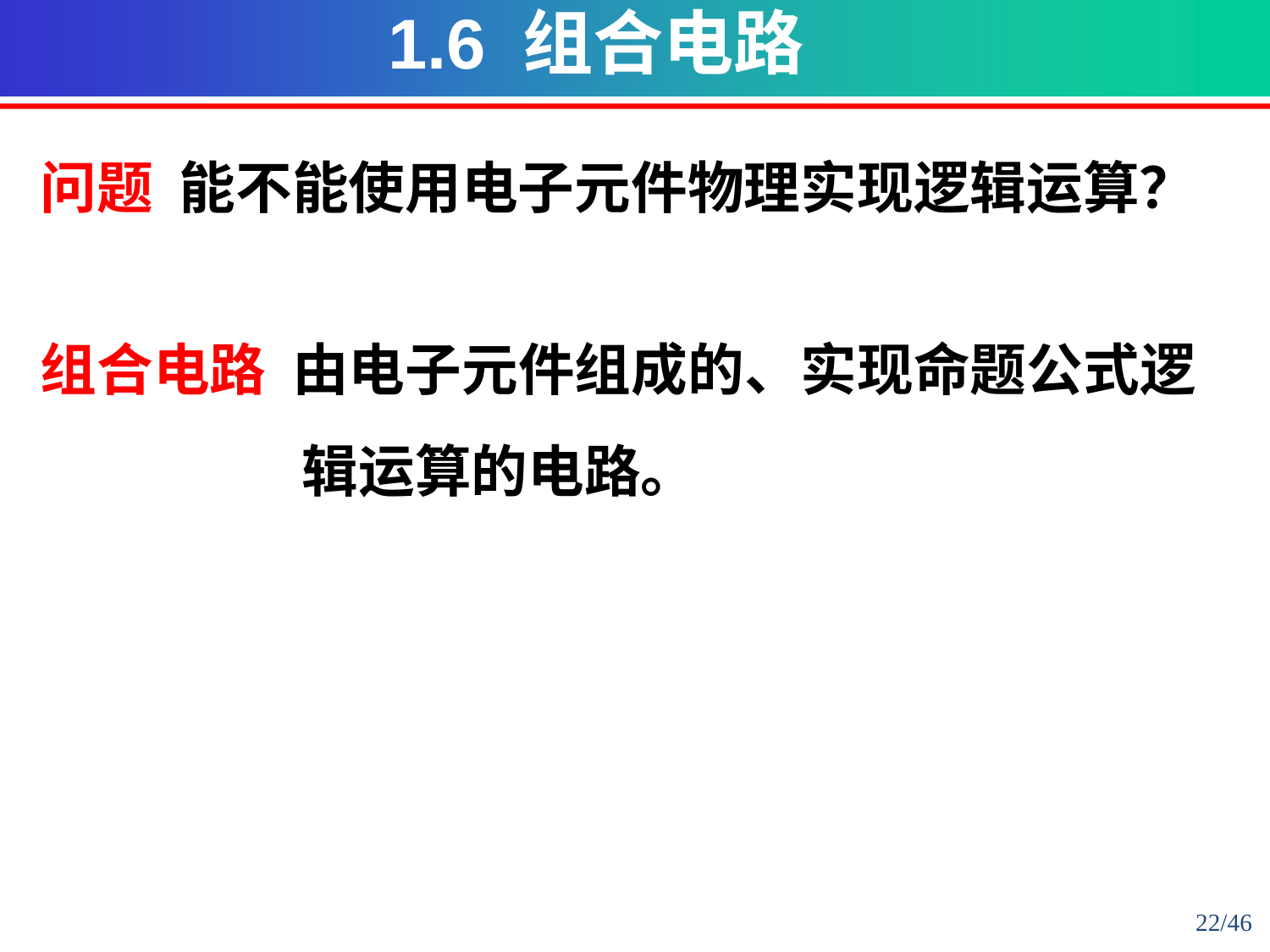

1.6 组合电路
问题  能不能使用电子元件物理实现逻辑运算？

组合电路  由电子元件组成的、实现命题公式逻辑运算的电路。
22/46